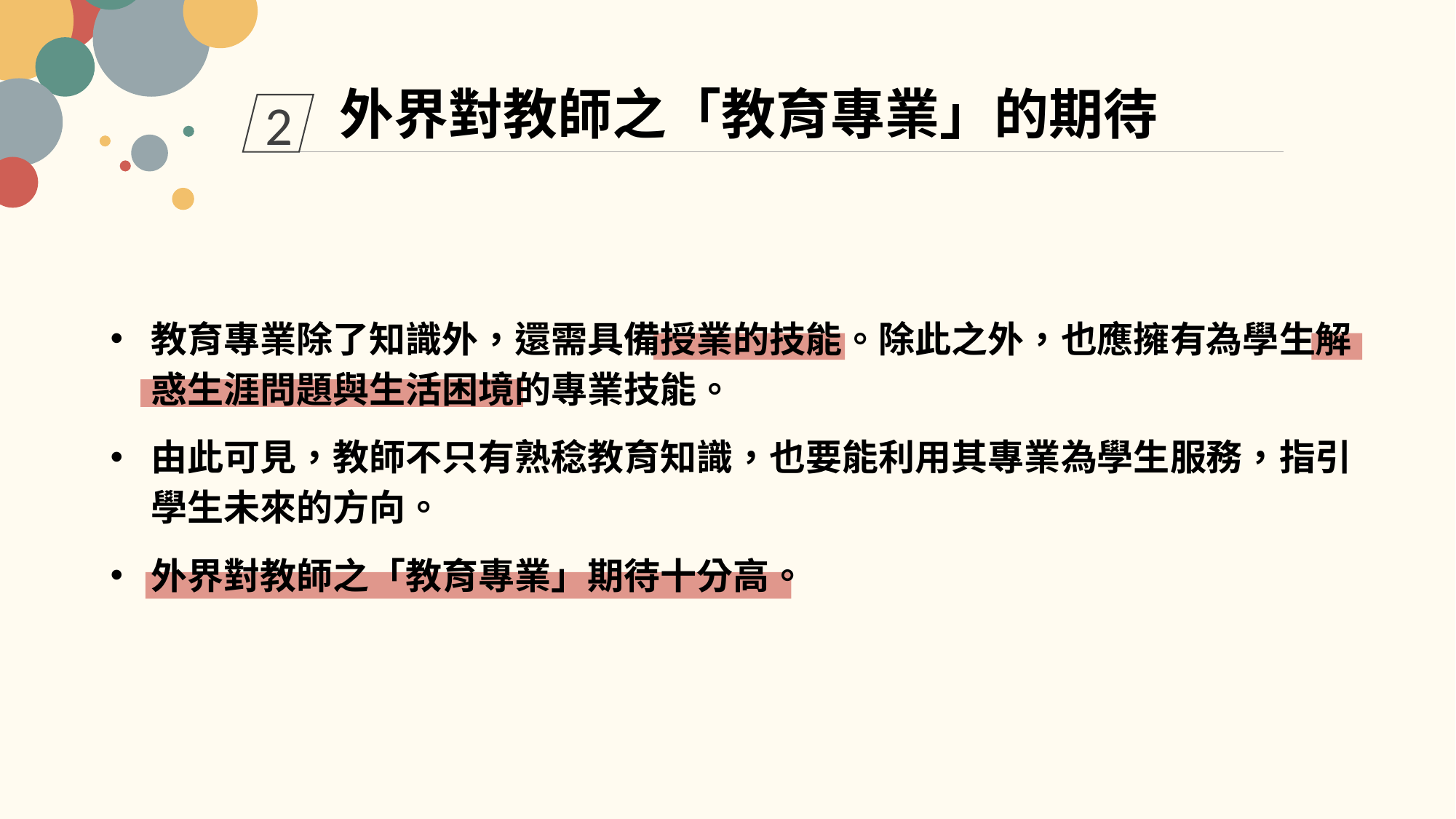

外界對教師之「教育專業」的期待
2
教育專業除了知識外，還需具備授業的技能。除此之外，也應擁有為學生解惑生涯問題與生活困境的專業技能。
由此可見，教師不只有熟稔教育知識，也要能利用其專業為學生服務，指引學生未來的方向。
外界對教師之「教育專業」期待十分高。